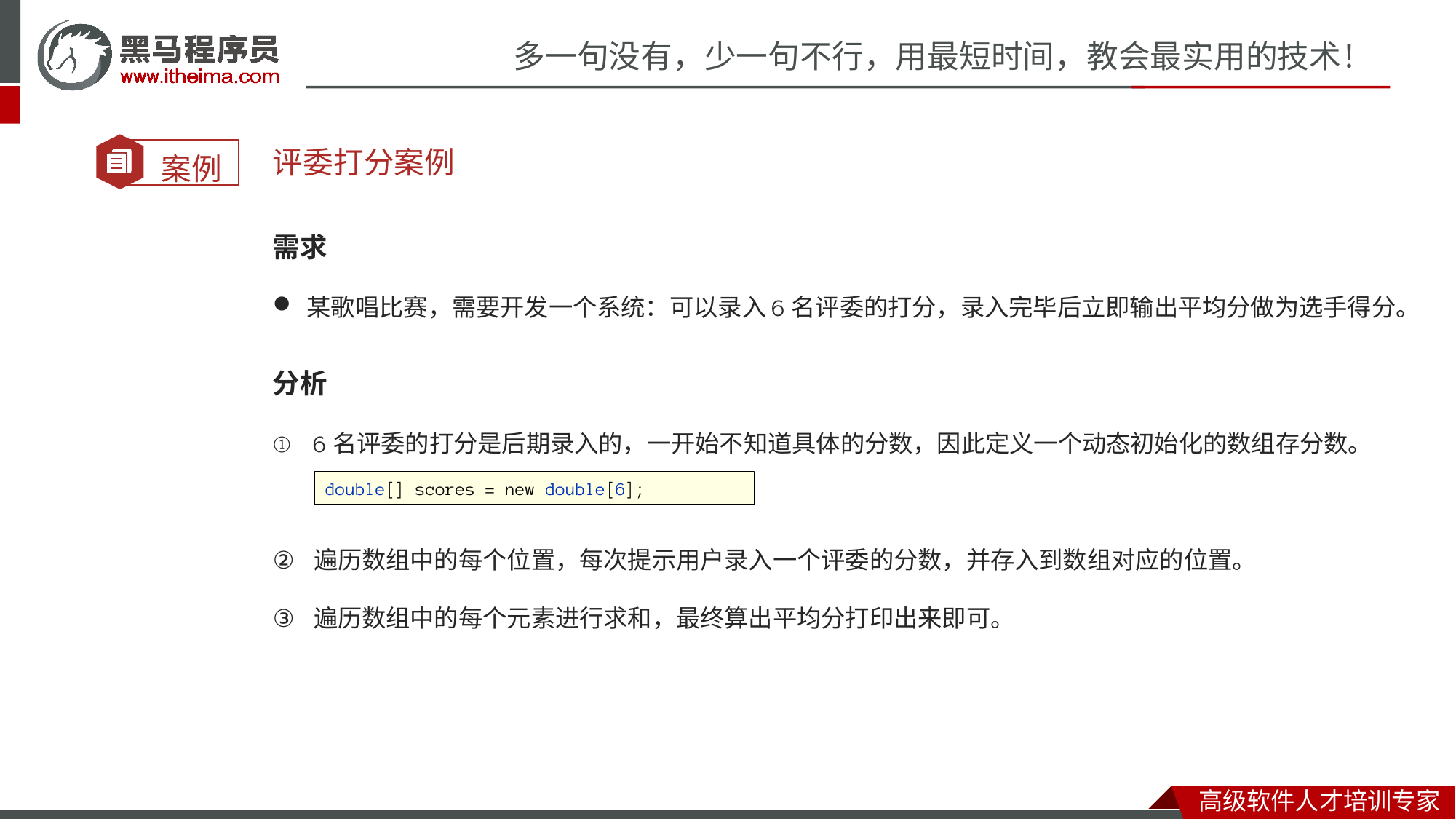

评委打分案例
需求
某歌唱比赛，需要开发一个系统：可以录入6名评委的打分，录入完毕后立即输出平均分做为选手得分。
分析
6名评委的打分是后期录入的，一开始不知道具体的分数，因此定义一个动态初始化的数组存分数。

遍历数组中的每个位置，每次提示用户录入一个评委的分数，并存入到数组对应的位置。
遍历数组中的每个元素进行求和，最终算出平均分打印出来即可。
double[] scores = new double[6];